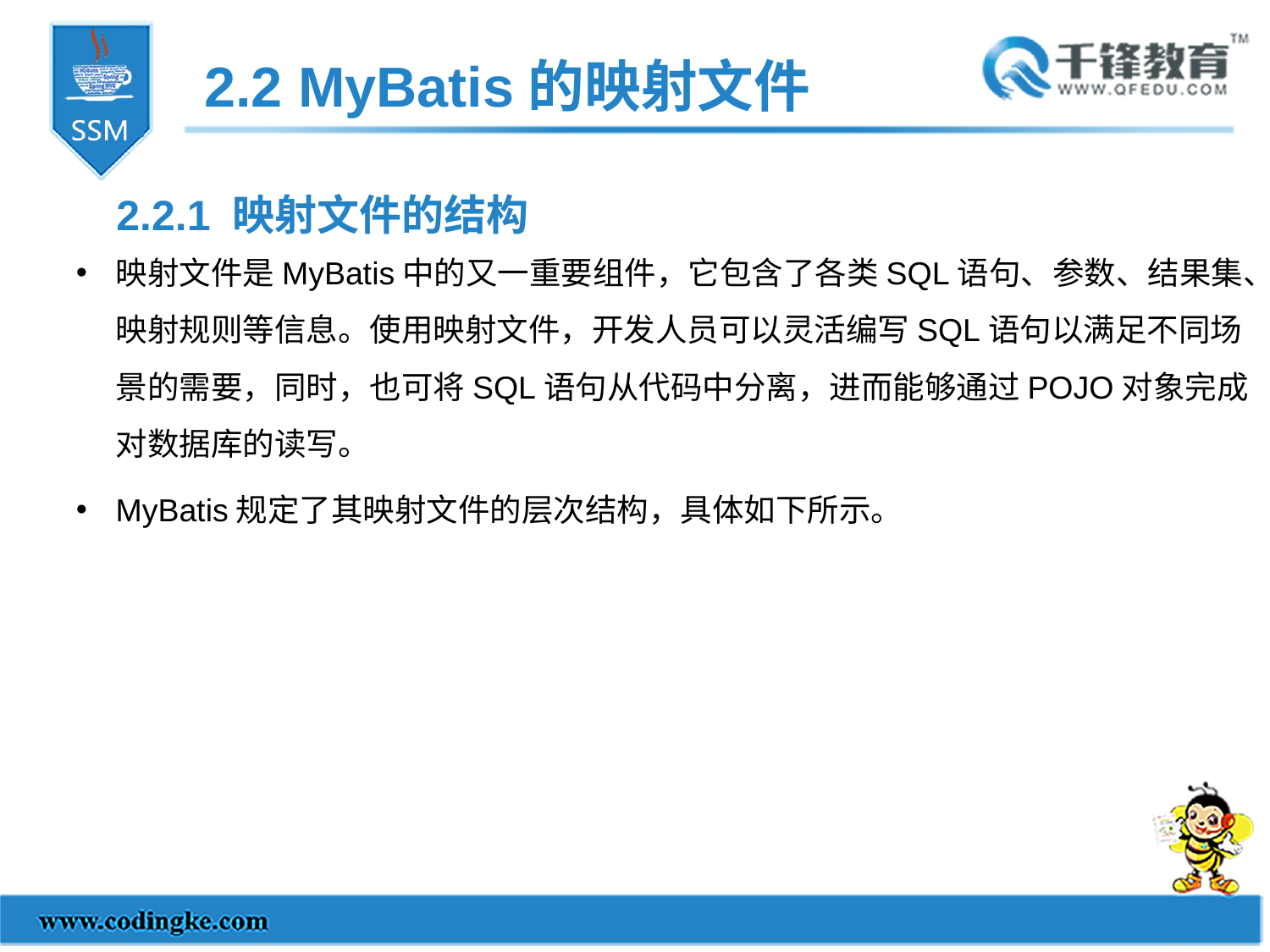

2.2 MyBatis的映射文件
2.2.1 映射文件的结构
映射文件是MyBatis中的又一重要组件，它包含了各类SQL语句、参数、结果集、映射规则等信息。使用映射文件，开发人员可以灵活编写SQL语句以满足不同场景的需要，同时，也可将SQL语句从代码中分离，进而能够通过POJO对象完成对数据库的读写。
MyBatis规定了其映射文件的层次结构，具体如下所示。